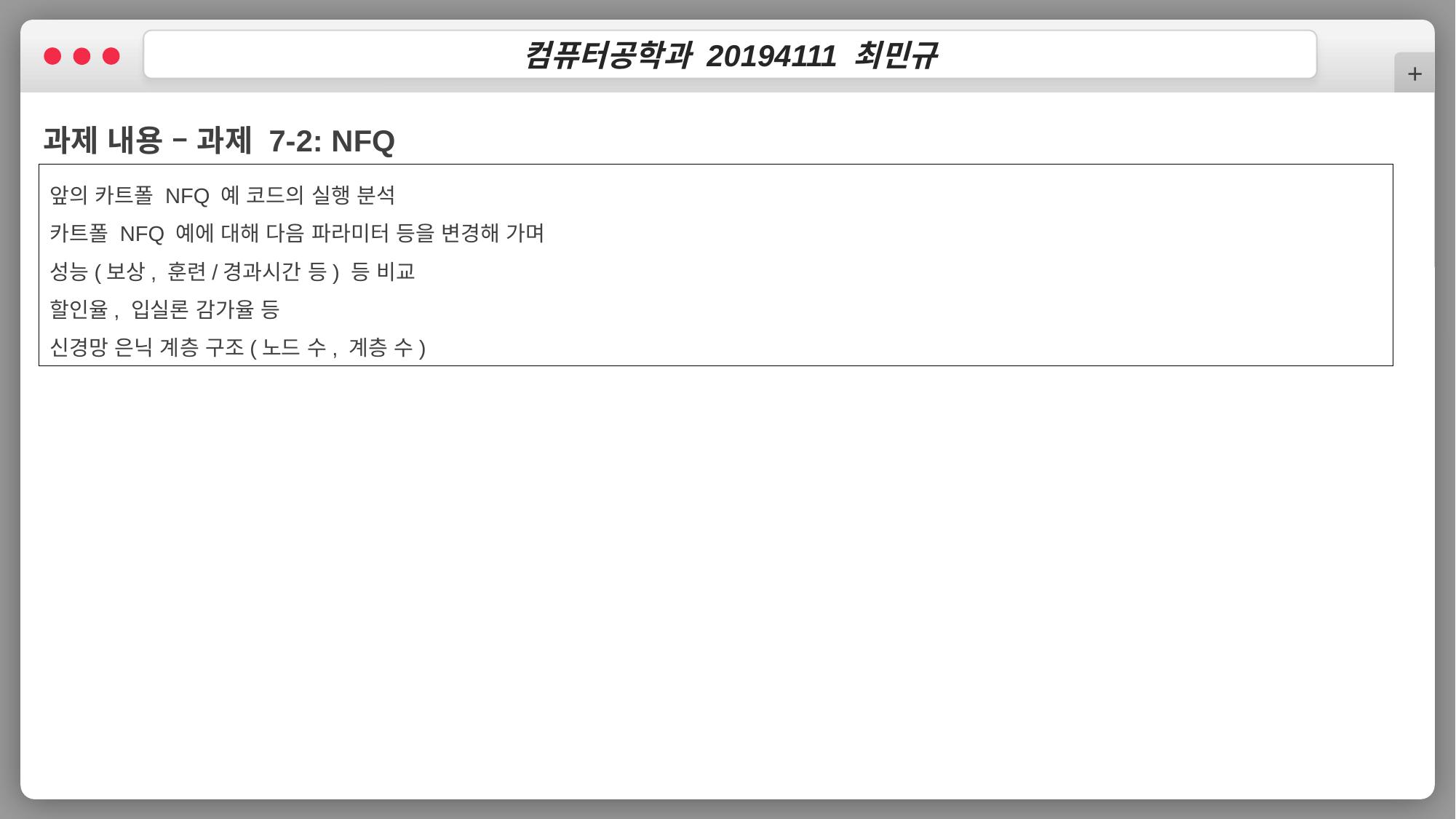

컴퓨터공학과 20194111 최민규

+
과제 내용 – 과제 7-2: NFQ
앞의 카트폴 NFQ 예 코드의 실행 분석
카트폴 NFQ 예에 대해 다음 파라미터 등을 변경해 가며
성능(보상, 훈련/경과시간 등) 등 비교
할인율, 입실론 감가율 등
신경망 은닉 계층 구조(노드 수, 계층 수)